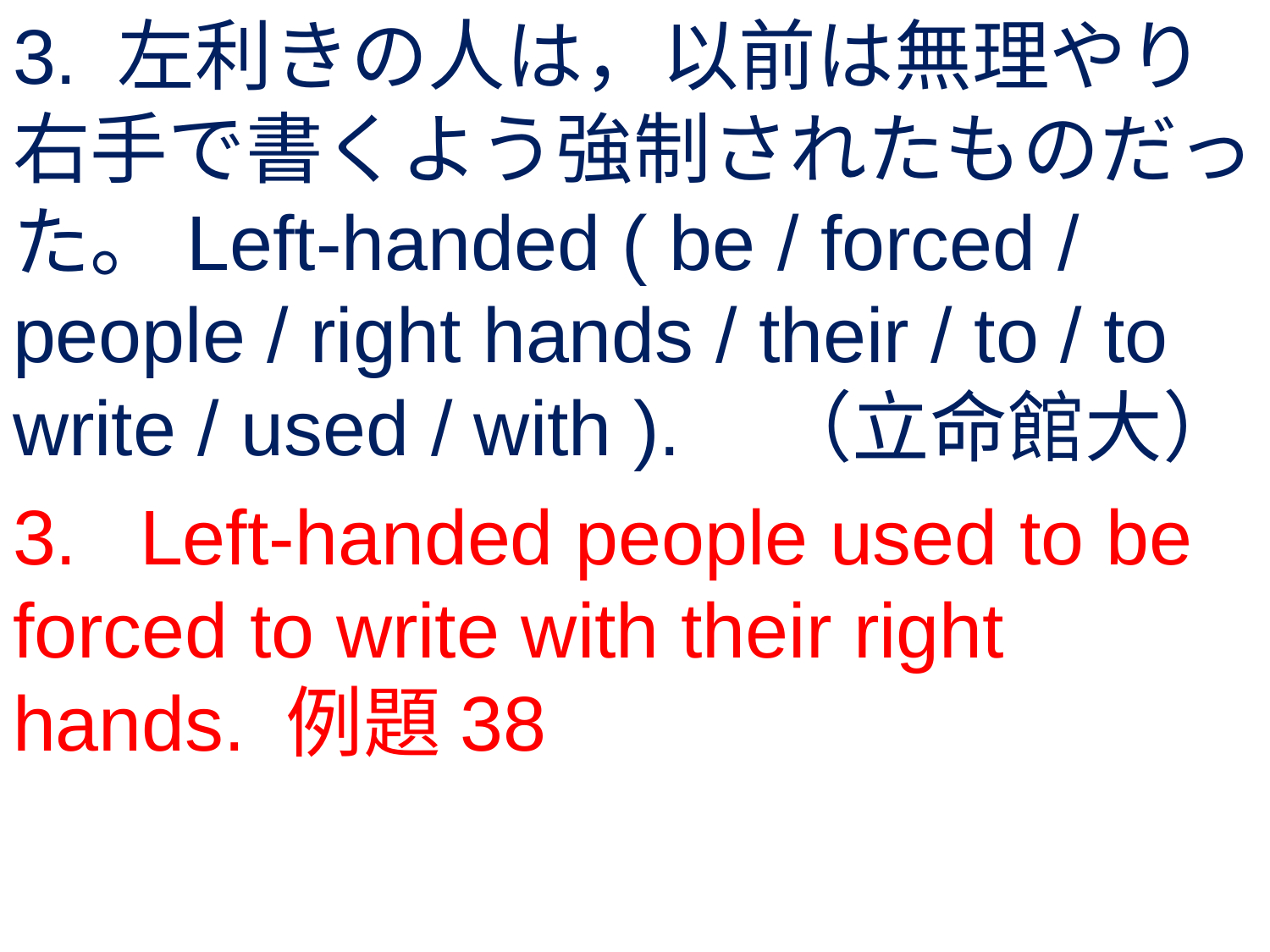

# 3. 左利きの人は，以前は無理やり右手で書くよう強制されたものだった。Left-handed ( be / forced / people / right hands / their / to / to write / used / with ).	（立命館大）
3.	Left-handed people used to be forced to write with their right hands. 例題38